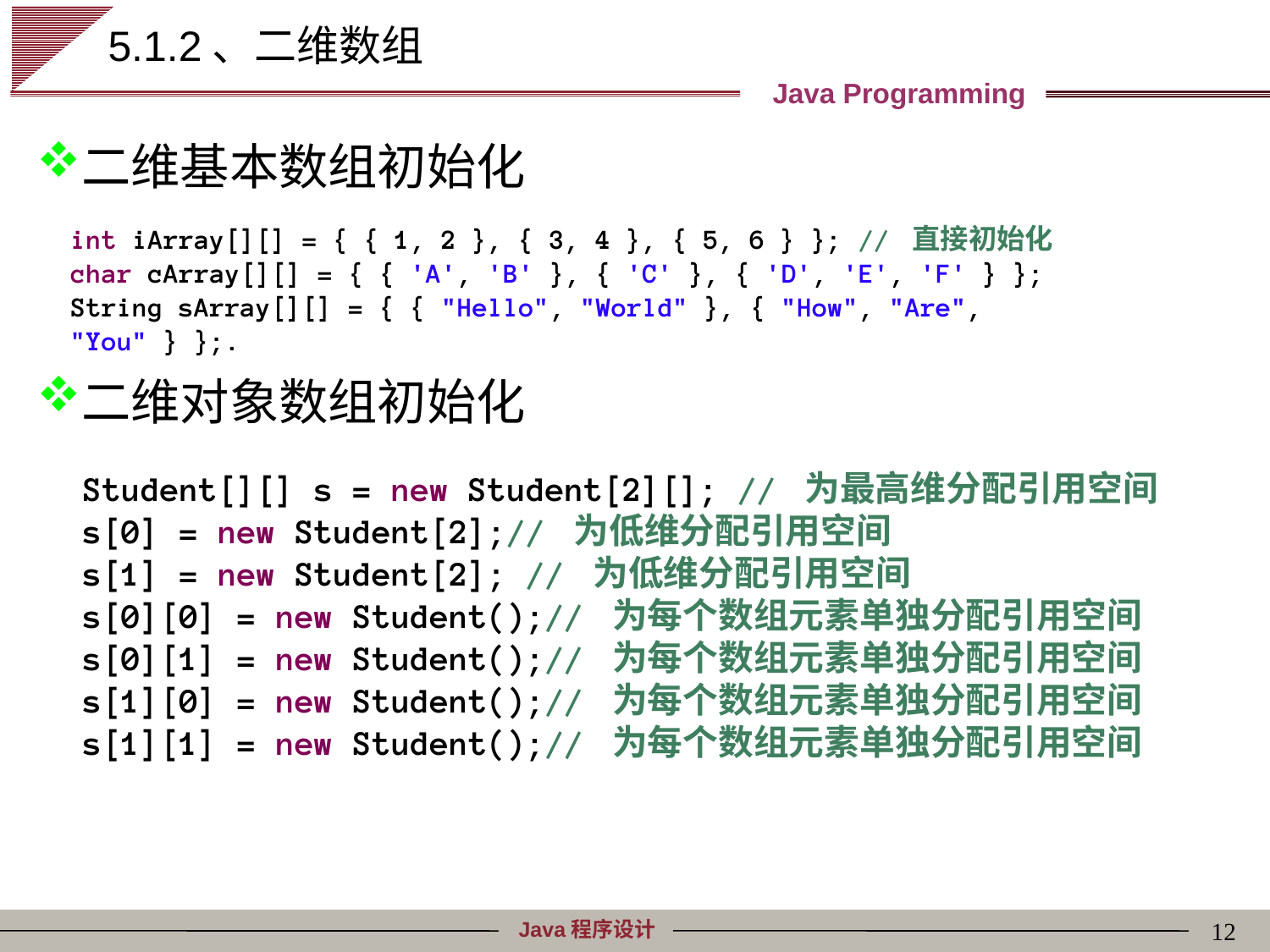

# 5.1.2、二维数组
二维基本数组初始化

int iArray[][] = { { 1, 2 }, { 3, 4 }, { 5, 6 } }; // 直接初始化
char cArray[][] = { { 'A', 'B' }, { 'C' }, { 'D', 'E', 'F' } };
String sArray[][] = { { "Hello", "World" }, { "How", "Are", "You" } };.
二维对象数组初始化
Student[][] s = new Student[2][]; // 为最高维分配引用空间
s[0] = new Student[2];// 为低维分配引用空间
s[1] = new Student[2]; // 为低维分配引用空间
s[0][0] = new Student();// 为每个数组元素单独分配引用空间
s[0][1] = new Student();// 为每个数组元素单独分配引用空间
s[1][0] = new Student();// 为每个数组元素单独分配引用空间
s[1][1] = new Student();// 为每个数组元素单独分配引用空间